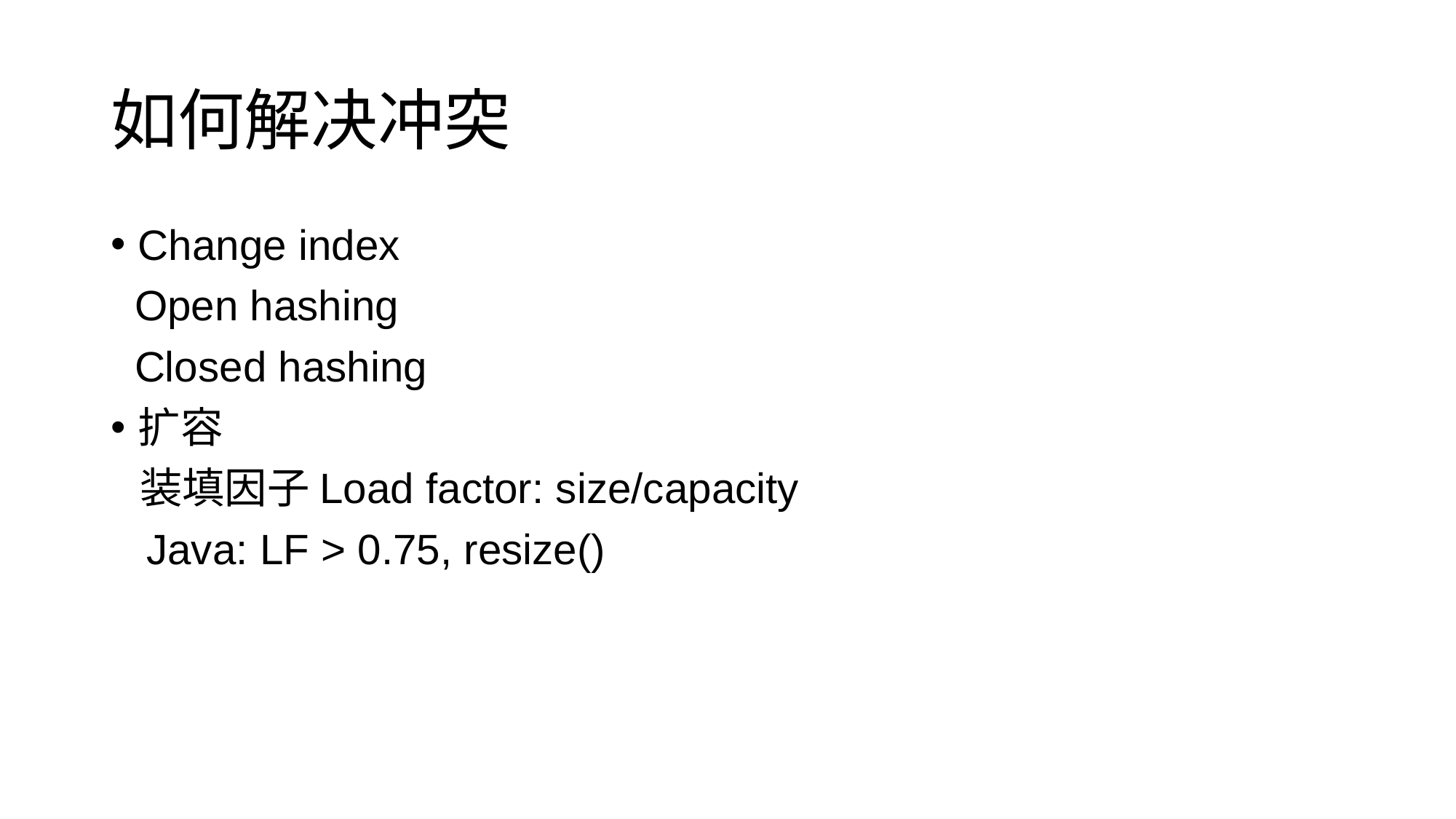

# 如何解决冲突
Change index
  Open hashing
  Closed hashing
扩容
  装填因子Load factor: size/capacity
   Java: LF > 0.75, resize()